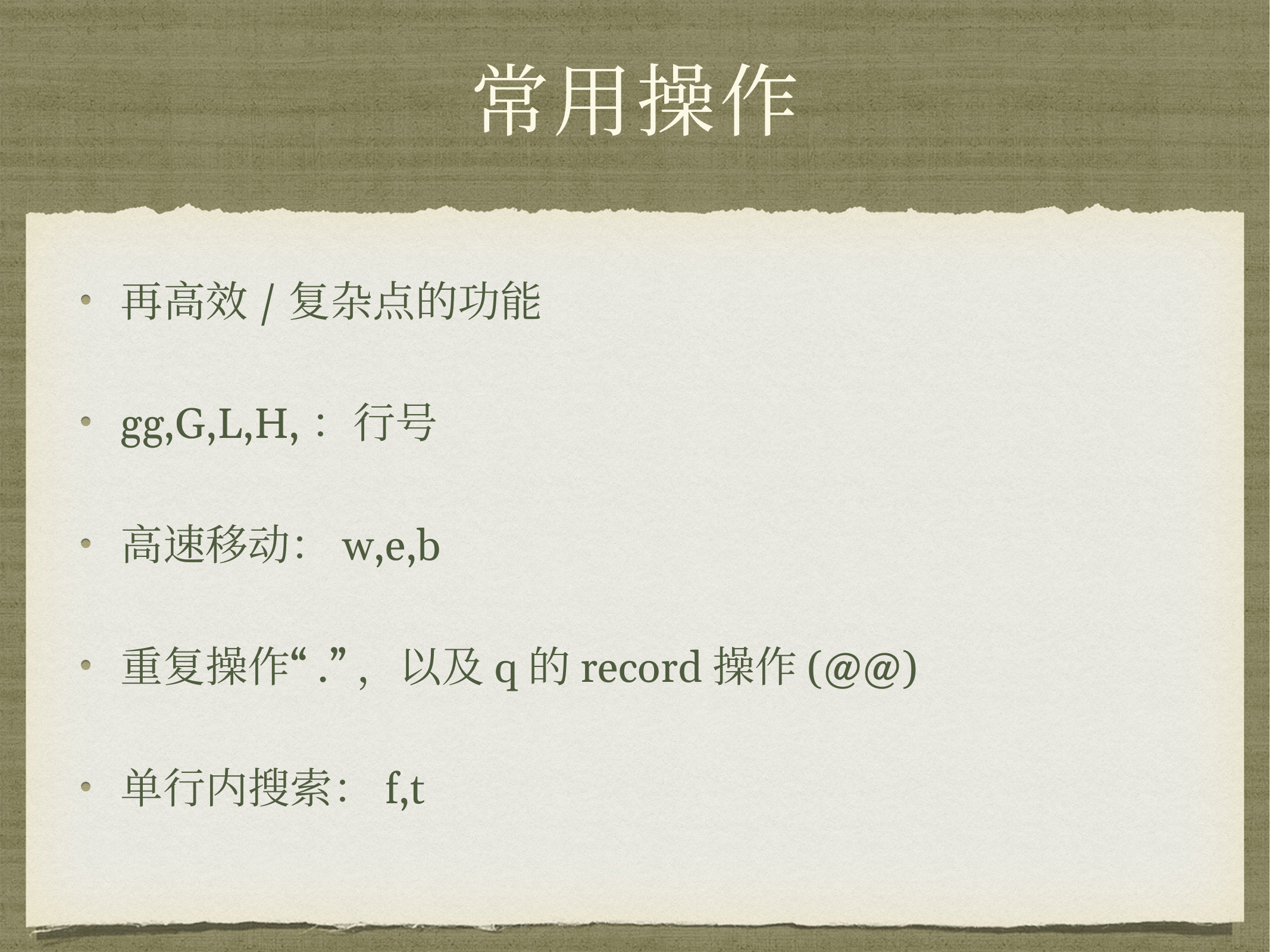

# 常用操作
再高效/复杂点的功能
gg,G,L,H,：行号
高速移动：w,e,b
重复操作“.”，以及q的record操作(@@)
单行内搜索：f,t